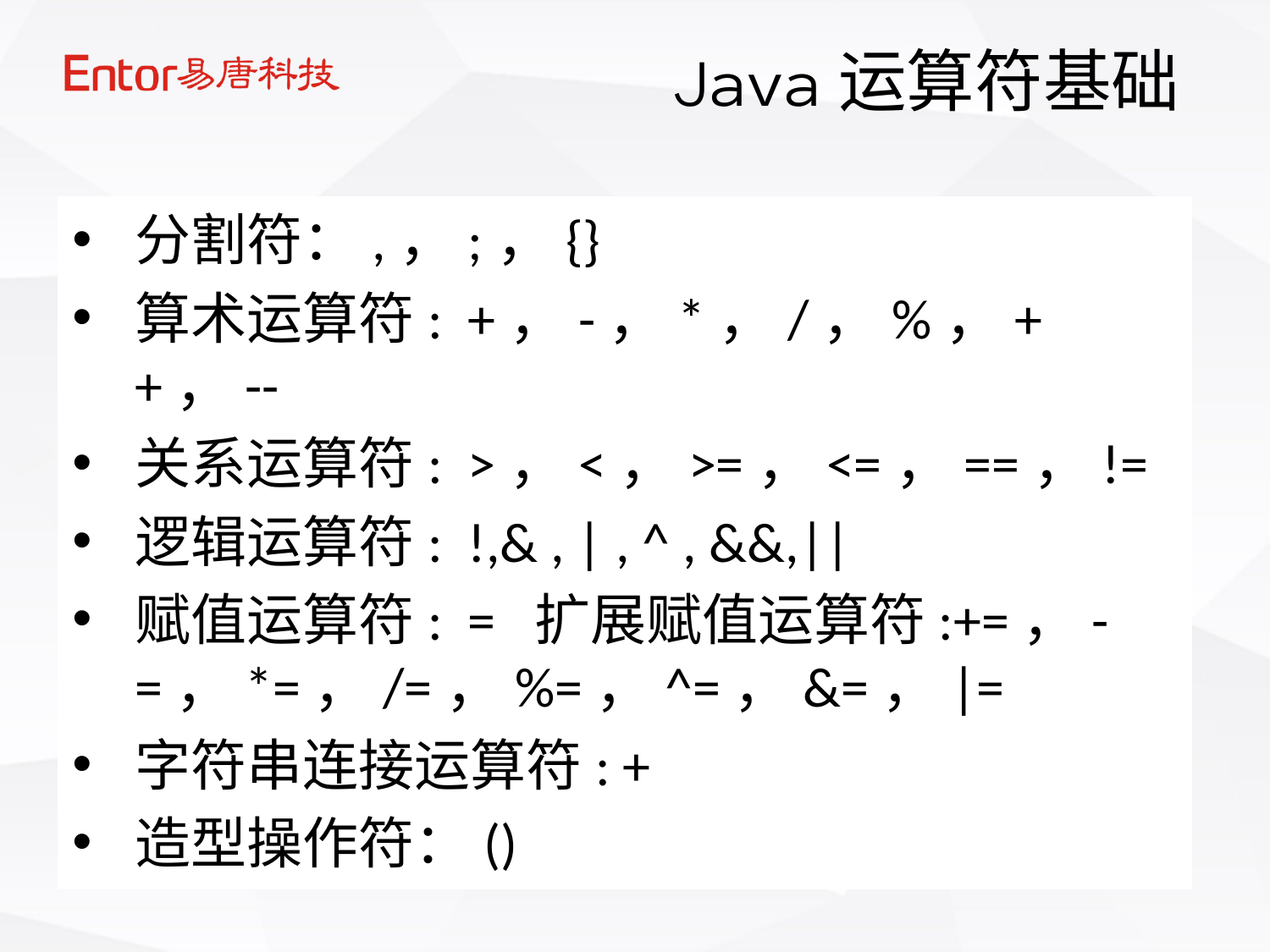

Java运算符基础
分割符：,，;，{}
算术运算符:  +，-，*，/，%，++，--
关系运算符:  >，<，>=，<=，==，!=
逻辑运算符:  !,& , | , ^ , &&,||
赋值运算符:  =  扩展赋值运算符:+=，-=，*=，/=，%=，^=，&=，|=
字符串连接运算符: +
造型操作符：()